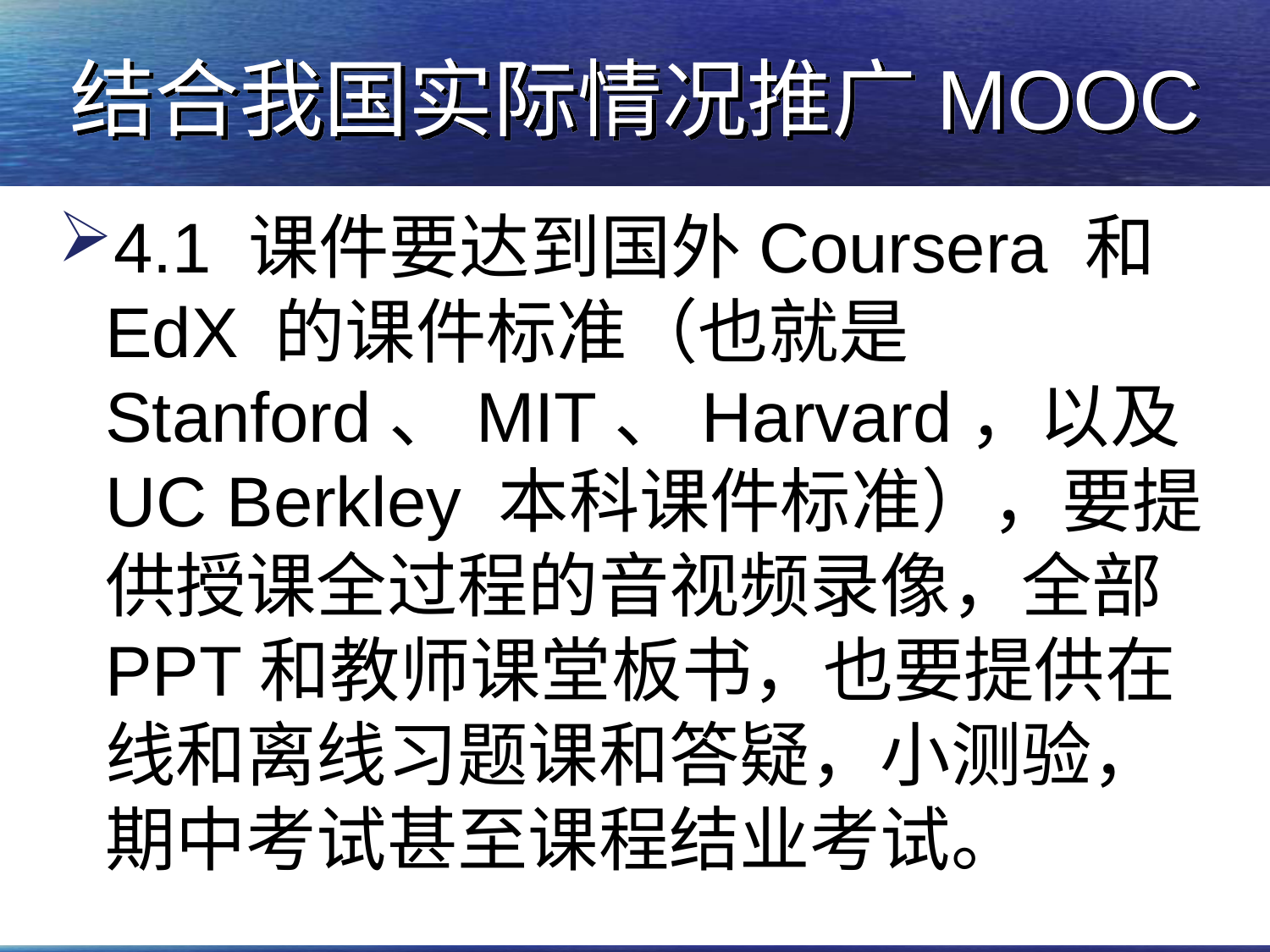

# 结合我国实际情况推广MOOC
4.1 课件要达到国外Coursera 和 EdX 的课件标准（也就是Stanford、MIT、Harvard，以及UC Berkley 本科课件标准），要提供授课全过程的音视频录像，全部PPT和教师课堂板书，也要提供在线和离线习题课和答疑，小测验，期中考试甚至课程结业考试。